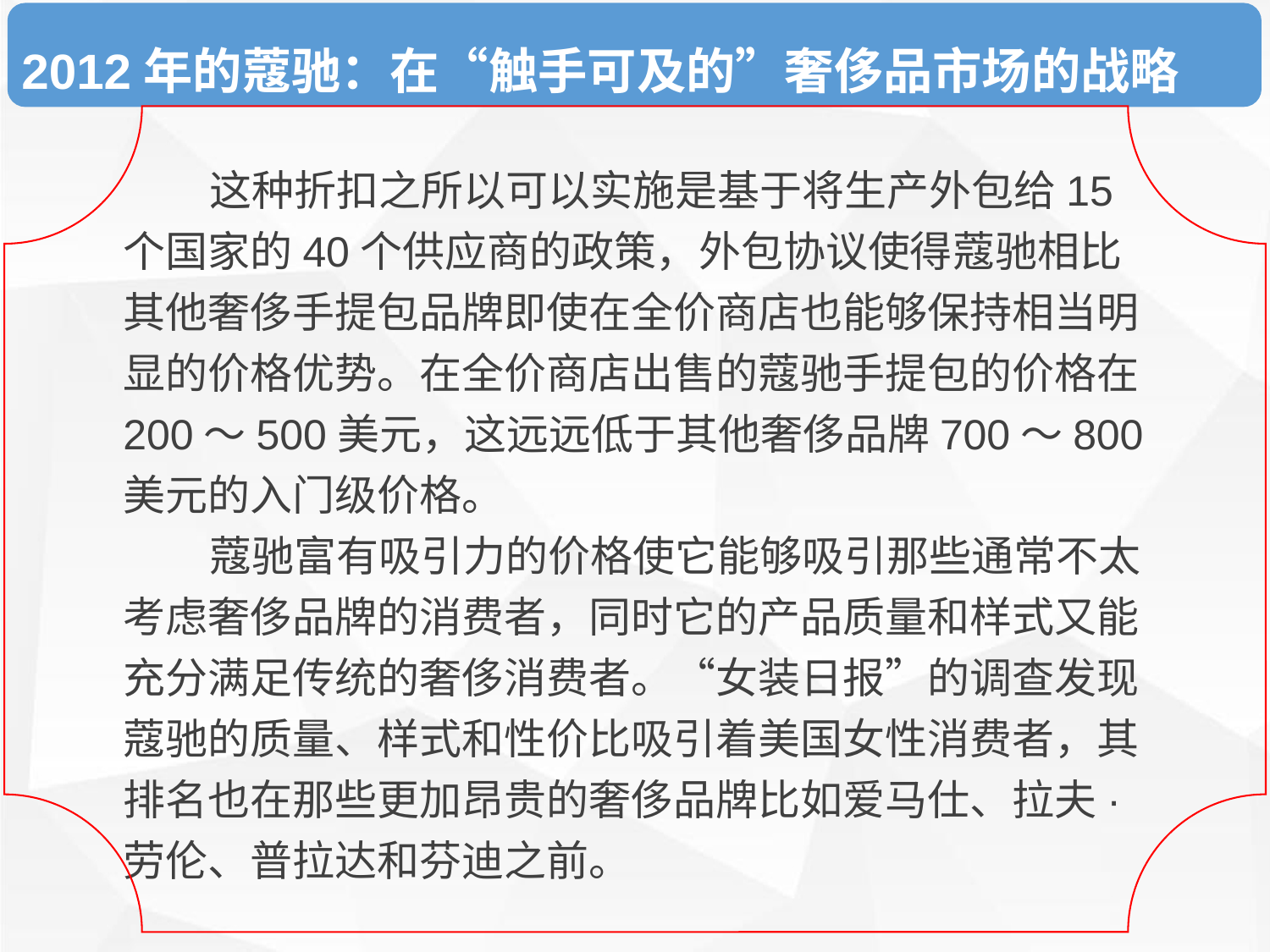

2012年的蔻驰：在“触手可及的”奢侈品市场的战略

        这种折扣之所以可以实施是基于将生产外包给15个国家的40个供应商的政策，外包协议使得蔻驰相比其他奢侈手提包品牌即使在全价商店也能够保持相当明显的价格优势。在全价商店出售的蔻驰手提包的价格在200～500美元，这远远低于其他奢侈品牌700～800美元的入门级价格。
        蔻驰富有吸引力的价格使它能够吸引那些通常不太考虑奢侈品牌的消费者，同时它的产品质量和样式又能充分满足传统的奢侈消费者。“女装日报”的调查发现蔻驰的质量、样式和性价比吸引着美国女性消费者，其排名也在那些更加昂贵的奢侈品牌比如爱马仕、拉夫·劳伦、普拉达和芬迪之前。